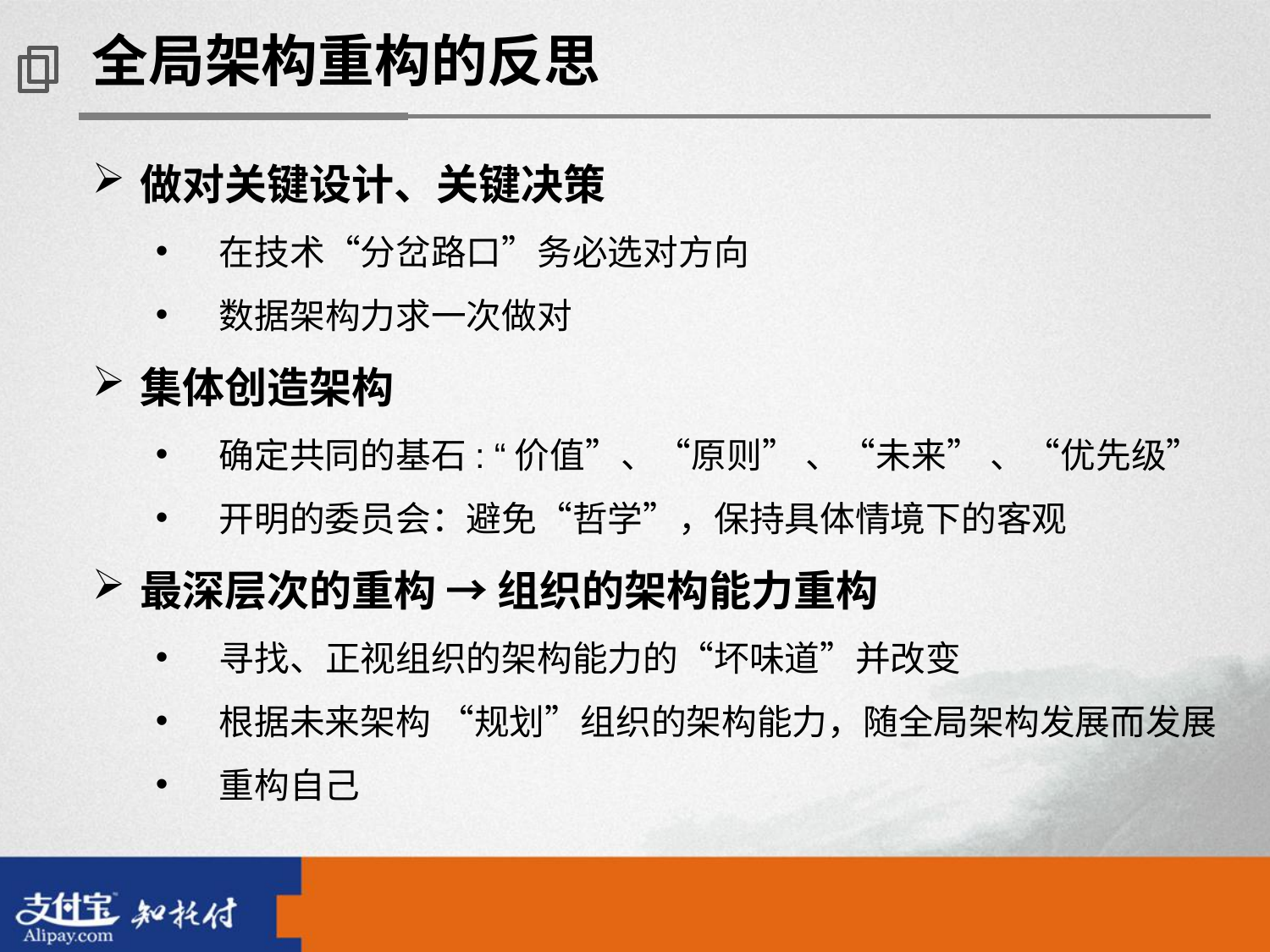

全局架构重构的反思
做对关键设计、关键决策
在技术“分岔路口”务必选对方向
数据架构力求一次做对
集体创造架构
确定共同的基石: “价值”、“原则” 、“未来” 、“优先级”
开明的委员会：避免“哲学”，保持具体情境下的客观
最深层次的重构 → 组织的架构能力重构
寻找、正视组织的架构能力的“坏味道”并改变
根据未来架构 “规划”组织的架构能力，随全局架构发展而发展
重构自己